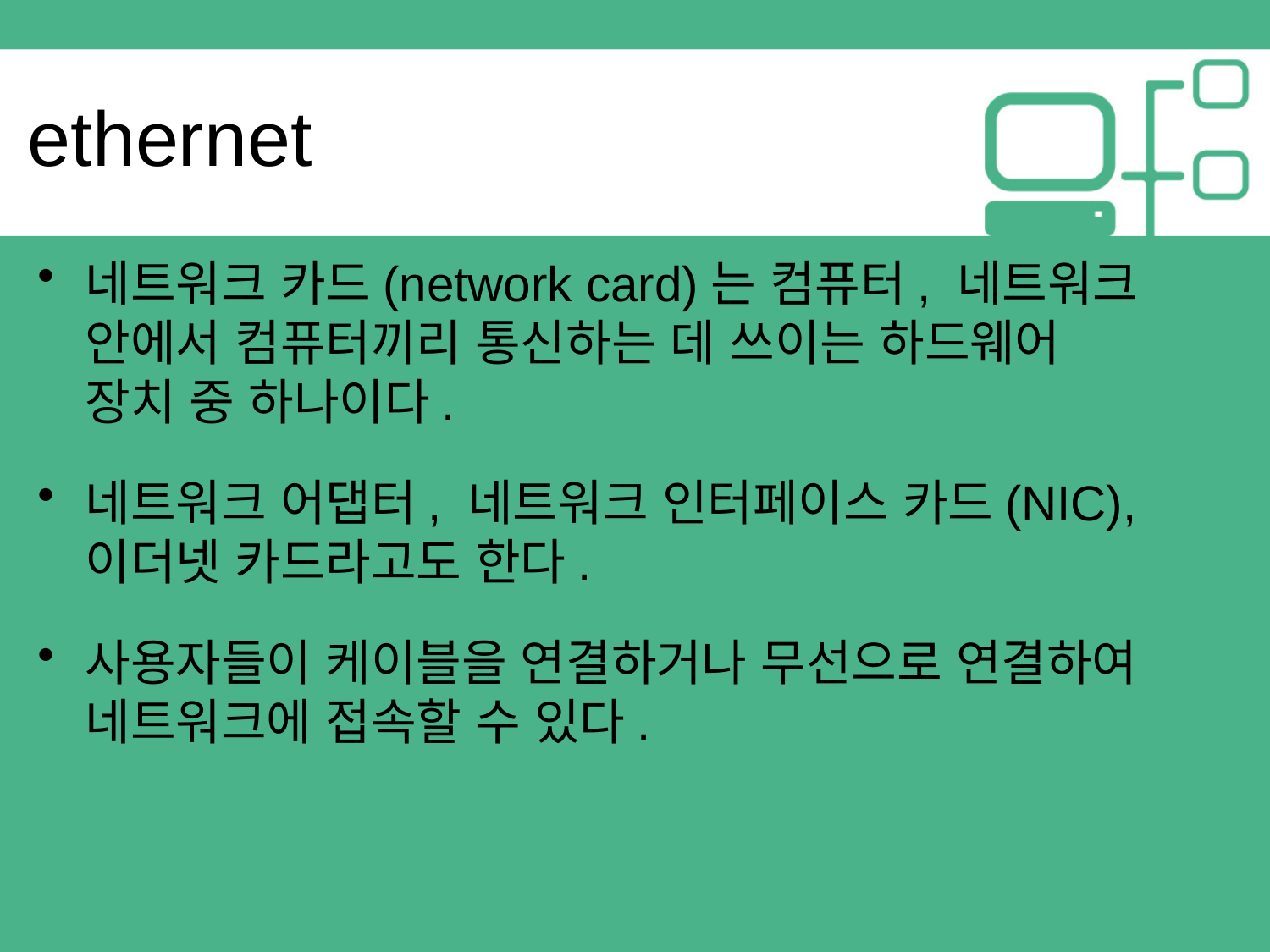

# ethernet
네트워크 카드(network card)는 컴퓨터, 네트워크 안에서 컴퓨터끼리 통신하는 데 쓰이는 하드웨어 장치 중 하나이다.
네트워크 어댑터, 네트워크 인터페이스 카드(NIC), 이더넷 카드라고도 한다.
사용자들이 케이블을 연결하거나 무선으로 연결하여 네트워크에 접속할 수 있다.